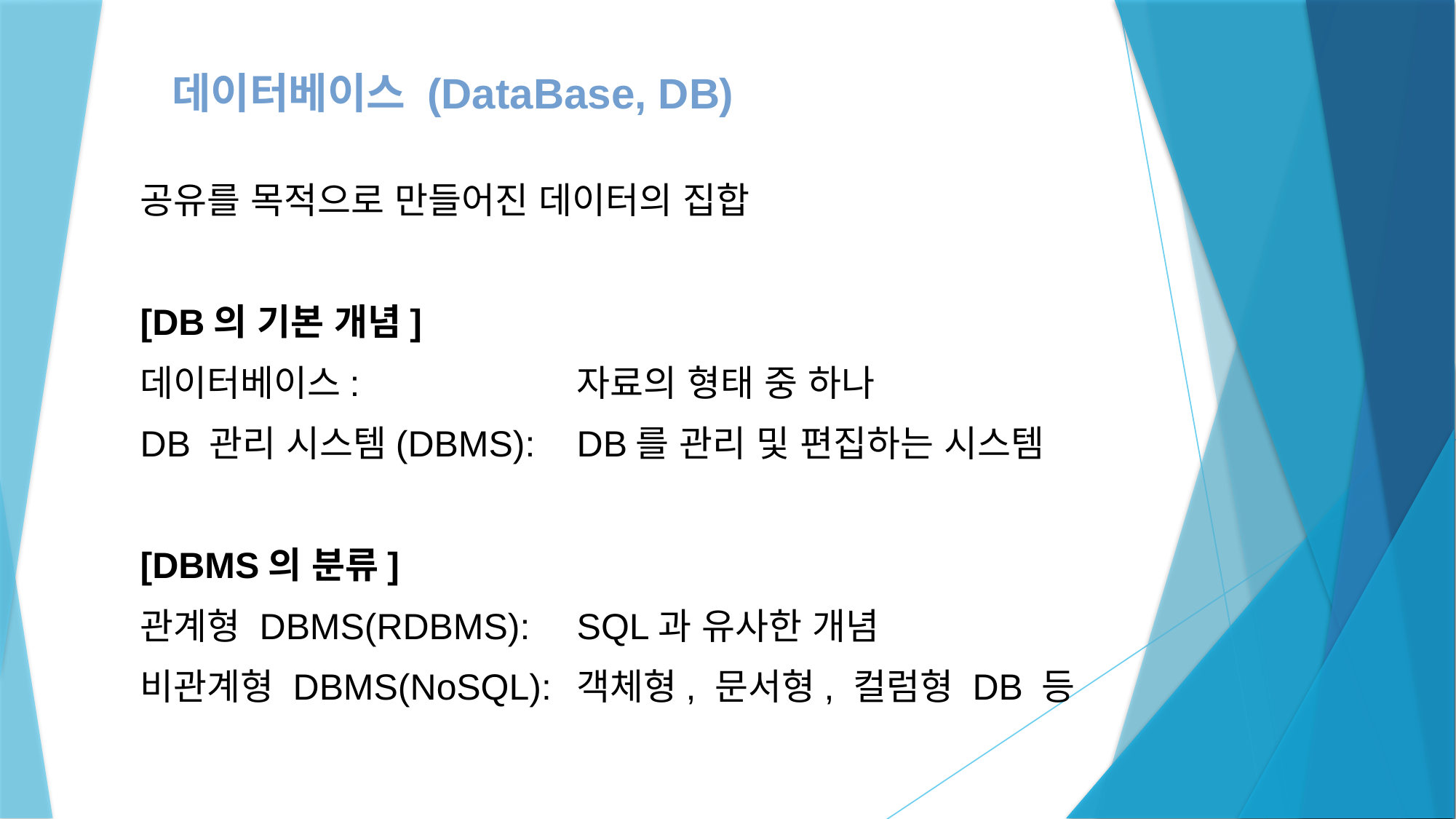

데이터베이스 (DataBase, DB)
공유를 목적으로 만들어진 데이터의 집합

[DB의 기본 개념]
데이터베이스:		자료의 형태 중 하나
DB 관리 시스템(DBMS):	DB를 관리 및 편집하는 시스템

[DBMS의 분류]
관계형 DBMS(RDBMS):	SQL과 유사한 개념
비관계형 DBMS(NoSQL):	객체형, 문서형, 컬럼형 DB 등